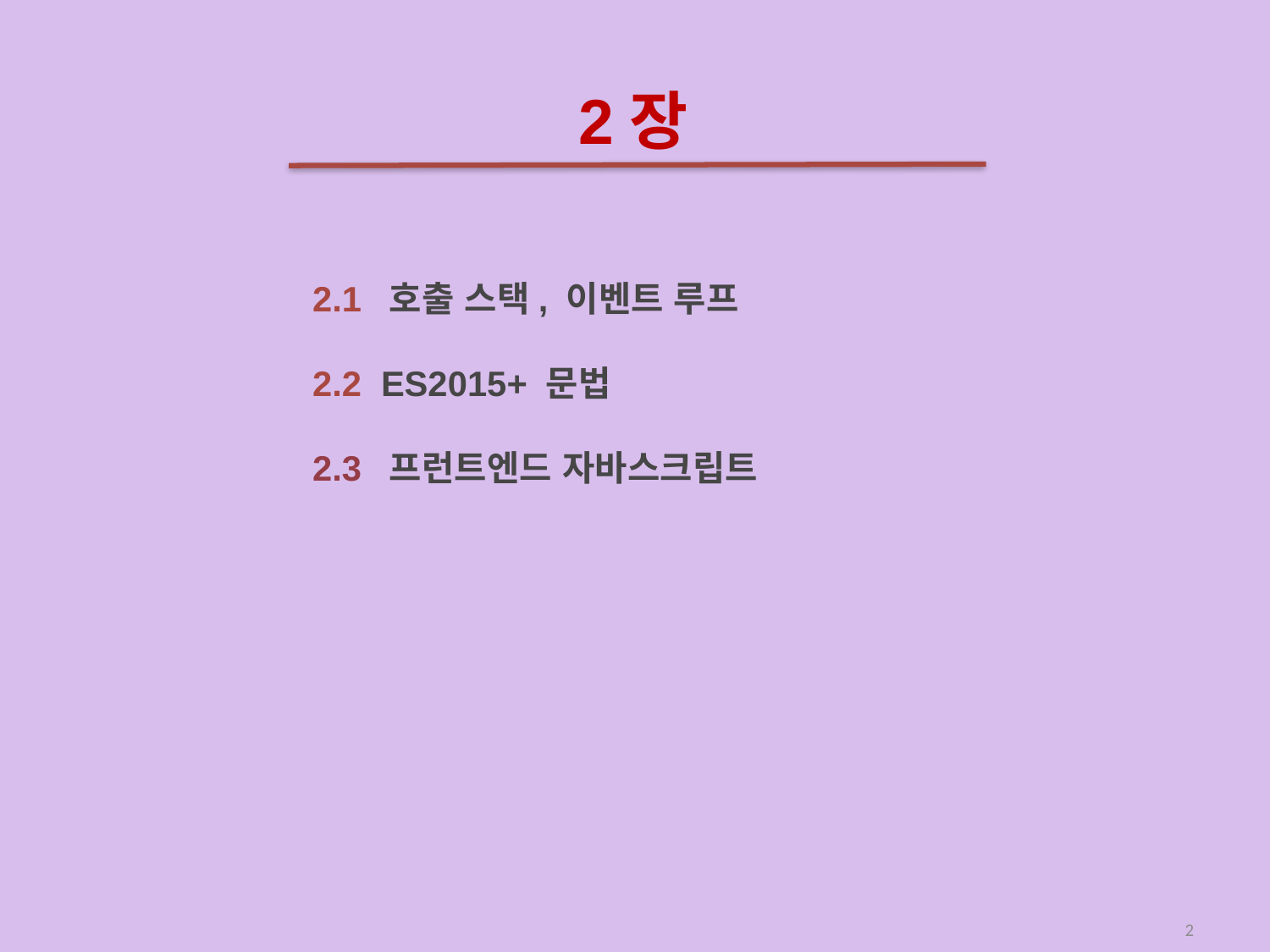

# 2장
2.1  호출 스택, 이벤트 루프
2.2  ES2015+ 문법
2.3  프런트엔드 자바스크립트
2